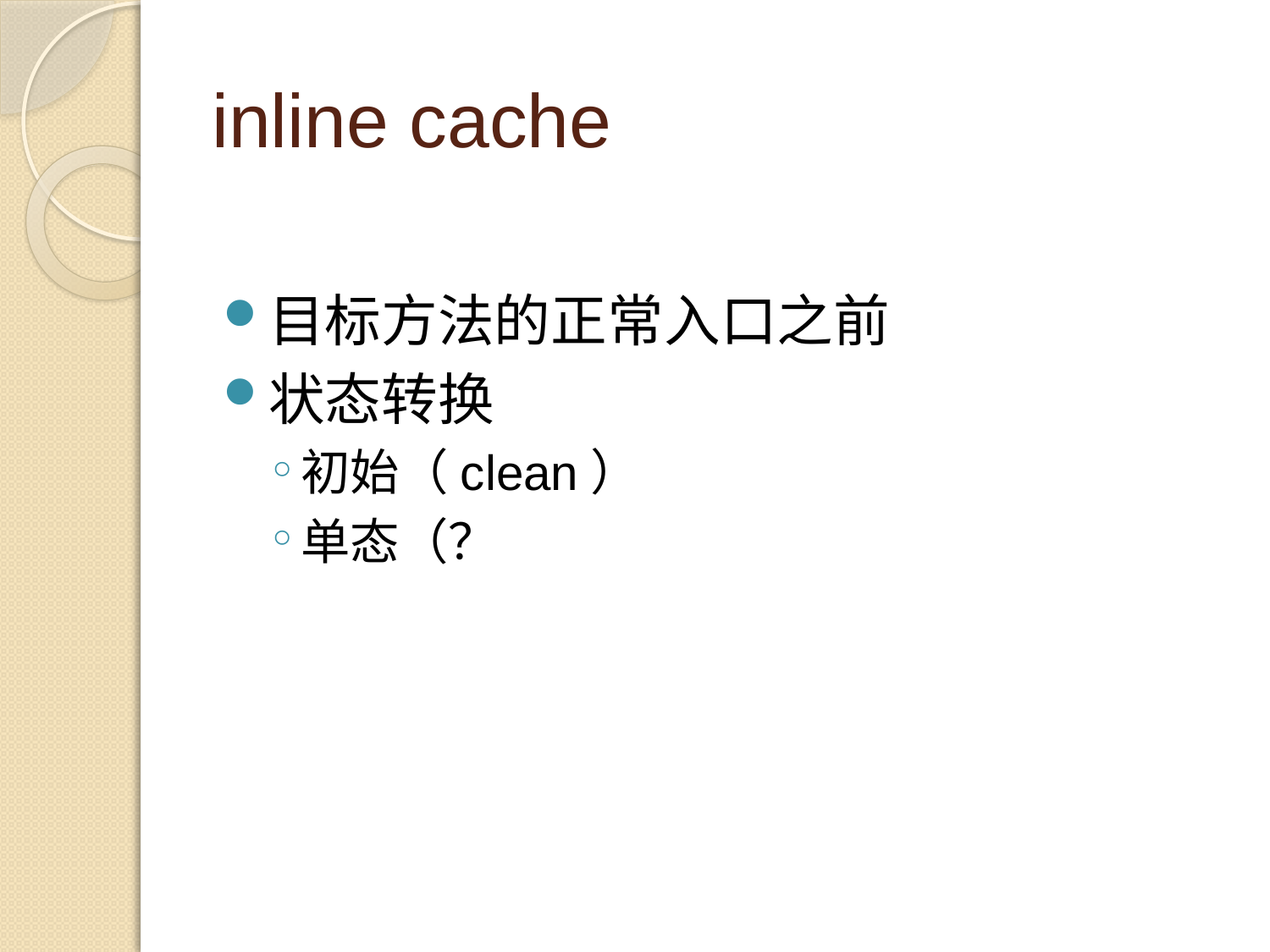

# inline cache

目标方法的正常入口之前
状态转换
初始（clean）
单态（？